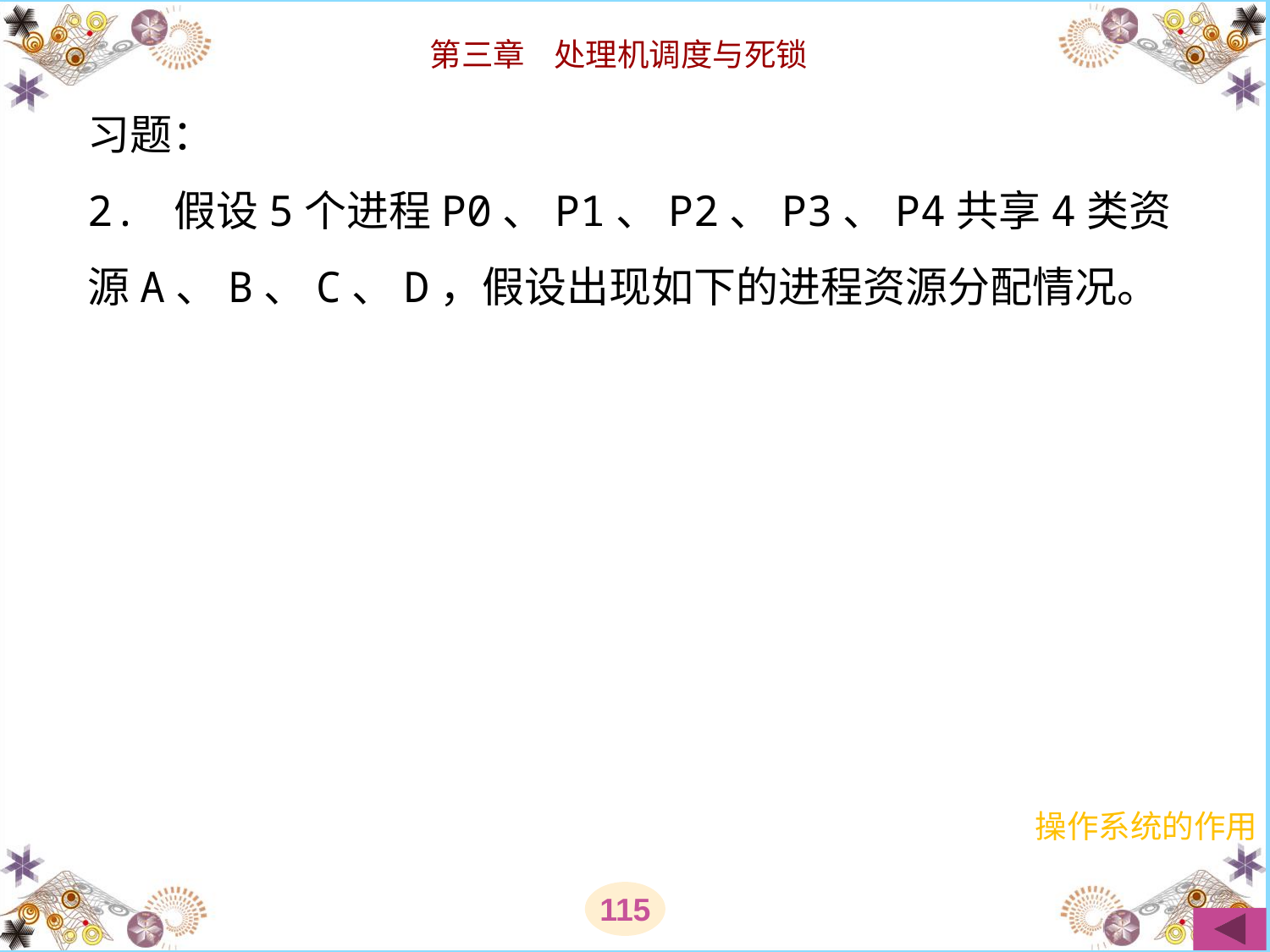

# 习题： 2. 假设5个进程P0、P1、P2、P3、P4共享4类资源A、B、C、D，假设出现如下的进程资源分配情况。
操作系统的作用